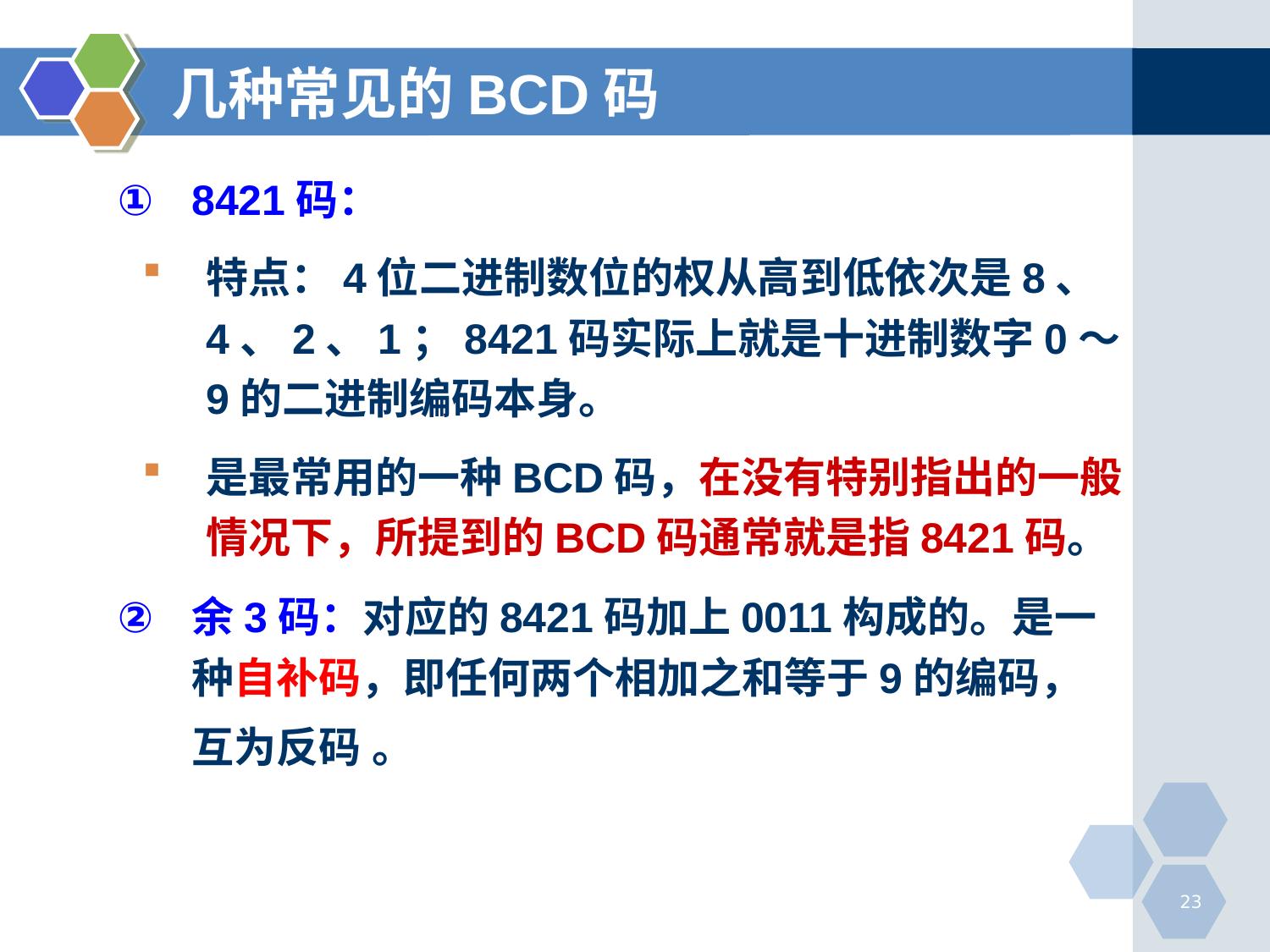

# 几种常见的BCD码
8421码：
特点：4位二进制数位的权从高到低依次是8、4、2、1；8421码实际上就是十进制数字0～9的二进制编码本身。
是最常用的一种BCD码，在没有特别指出的一般情况下，所提到的BCD码通常就是指8421码。
余3码：对应的8421码加上0011构成的。是一种自补码，即任何两个相加之和等于9的编码，互为反码 。
23